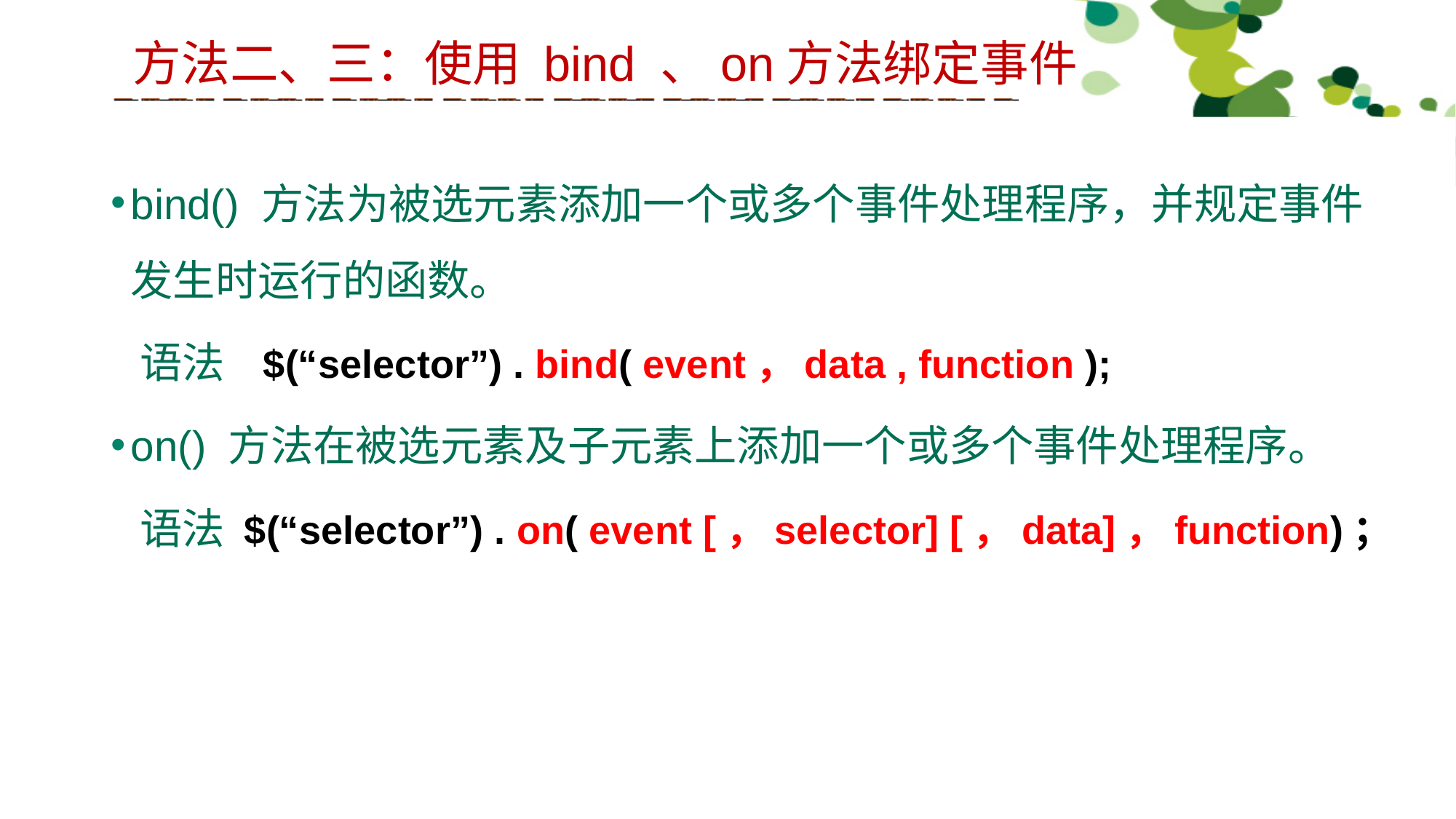

方法二、三：使用 bind 、on方法绑定事件

bind() 方法为被选元素添加一个或多个事件处理程序，并规定事件发生时运行的函数。
  语法   $(“selector”) . bind( event，data , function );
on() 方法在被选元素及子元素上添加一个或多个事件处理程序。
  语法 $(“selector”) . on( event [，selector] [，data]，function)；